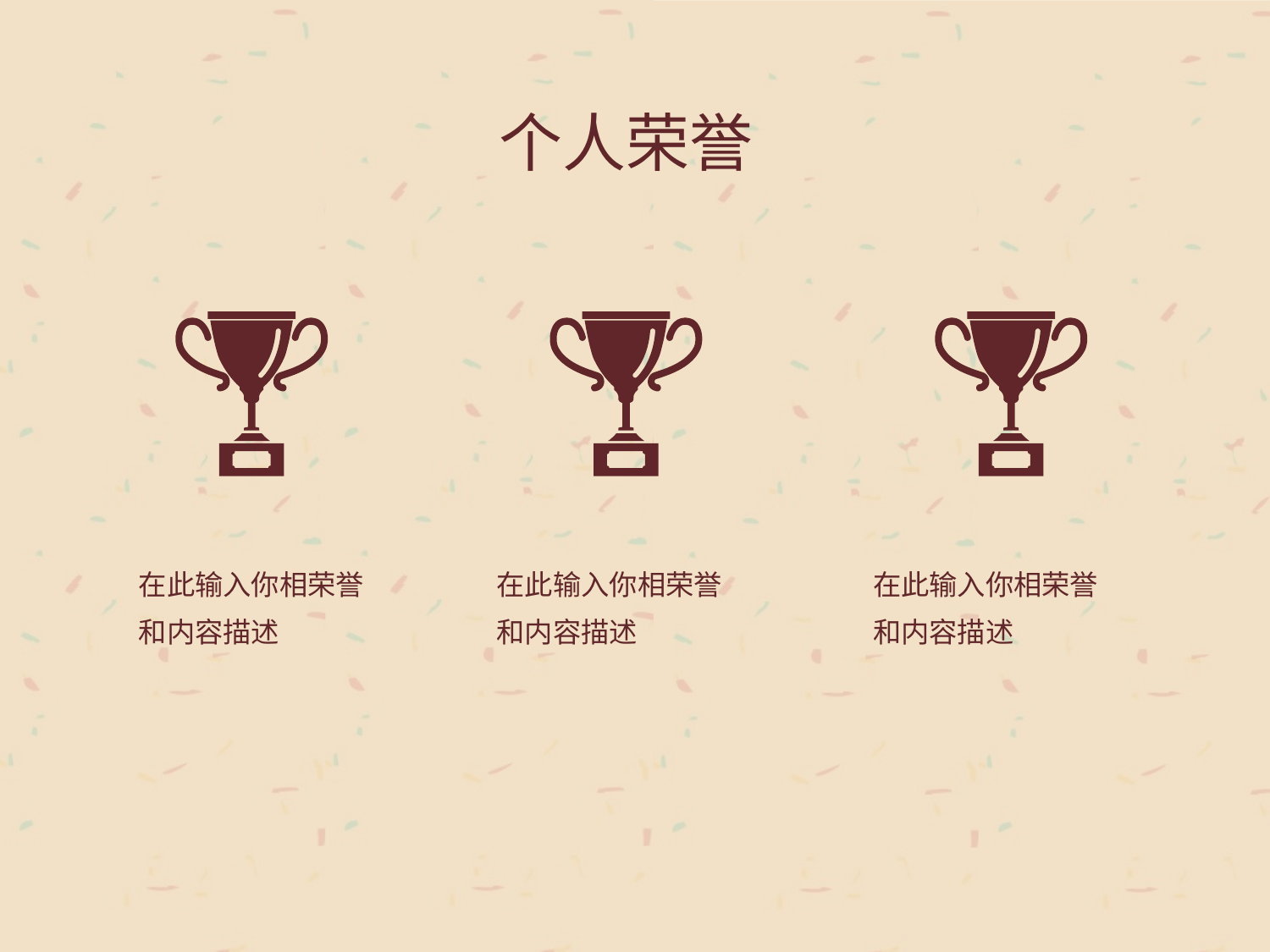

个人荣誉

在此输入你相荣誉
和内容描述
在此输入你相荣誉
和内容描述
在此输入你相荣誉
和内容描述